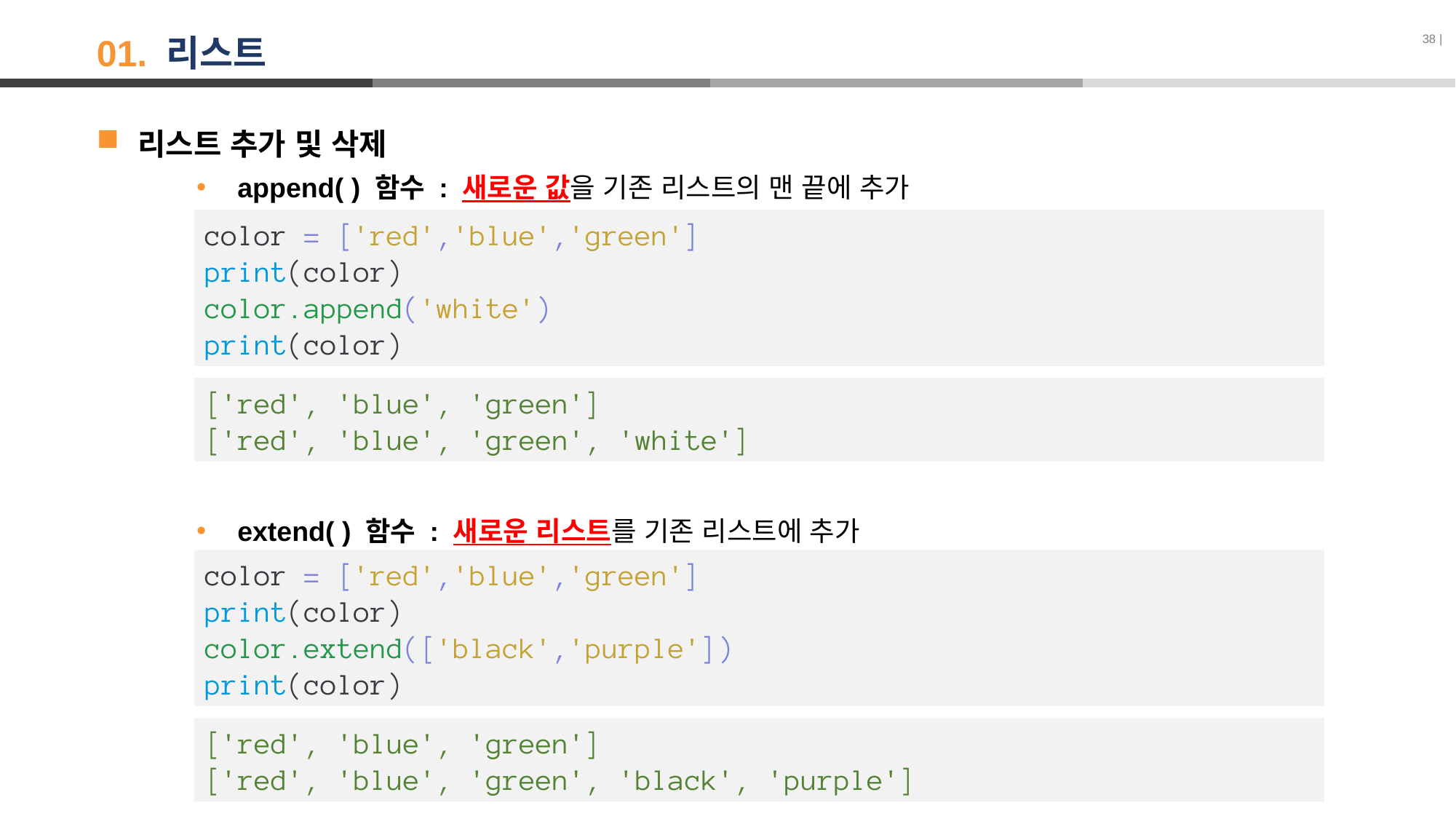

38 |
# 01. 리스트
리스트 추가 및 삭제
append( ) 함수 : 새로운 값을 기존 리스트의 맨 끝에 추가
color = ['red','blue','green']
print(color)
color.append('white')
print(color)
['red', 'blue', 'green']
['red', 'blue', 'green', 'white']
extend( ) 함수 : 새로운 리스트를 기존 리스트에 추가
color = ['red','blue','green']
print(color)
color.extend(['black','purple'])
print(color)
['red', 'blue', 'green']
['red', 'blue', 'green', 'black', 'purple']